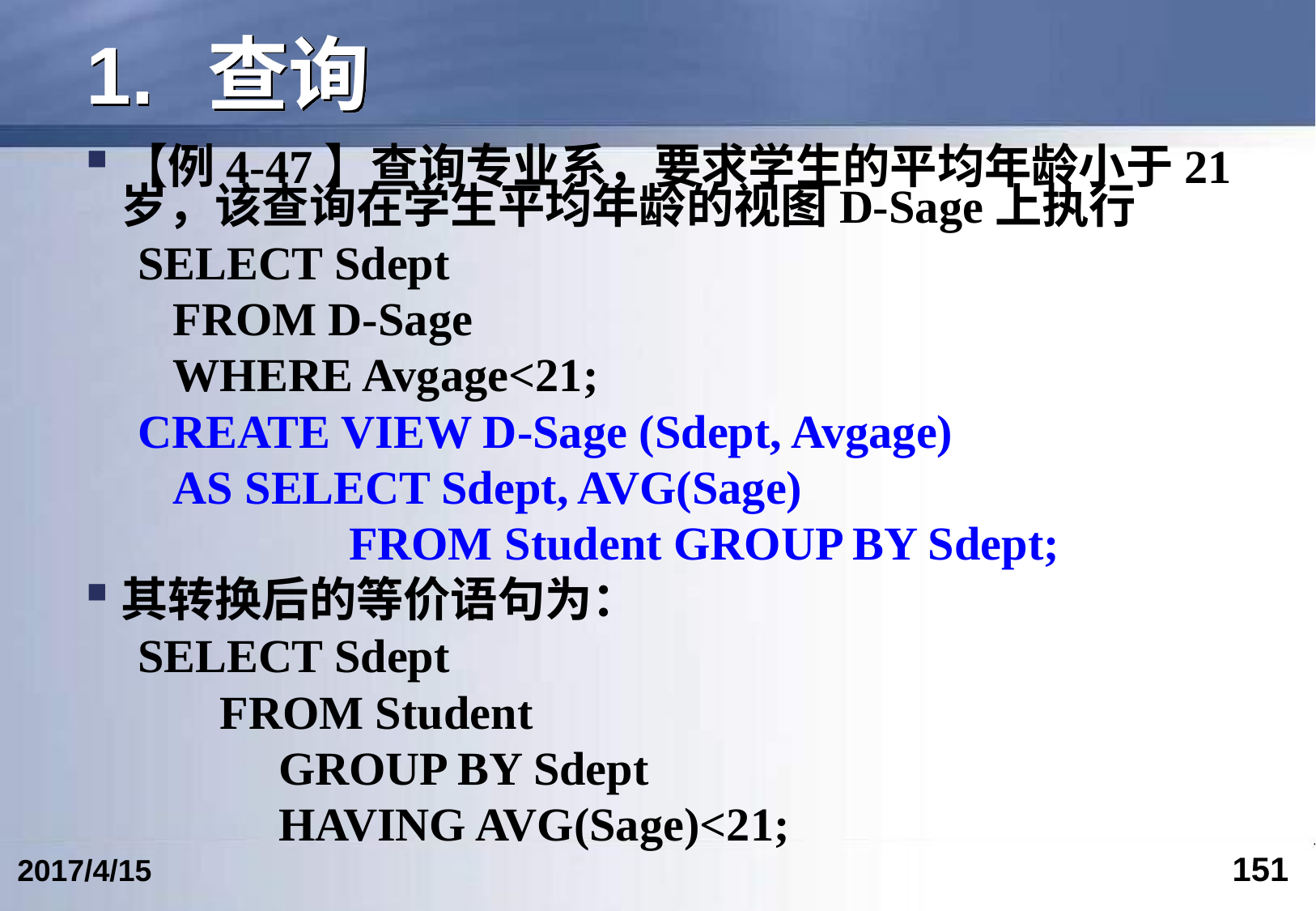

# 1.	查询
【例4-47】查询专业系，要求学生的平均年龄小于21岁，该查询在学生平均年龄的视图D-Sage上执行
SELECT Sdept
   FROM D-Sage
   WHERE Avgage<21;
CREATE VIEW D-Sage (Sdept, Avgage)
   AS SELECT Sdept, AVG(Sage)
                  FROM Student GROUP BY Sdept;
其转换后的等价语句为：
SELECT Sdept
       FROM Student
            GROUP BY Sdept
            HAVING AVG(Sage)<21;
151
2017/4/15